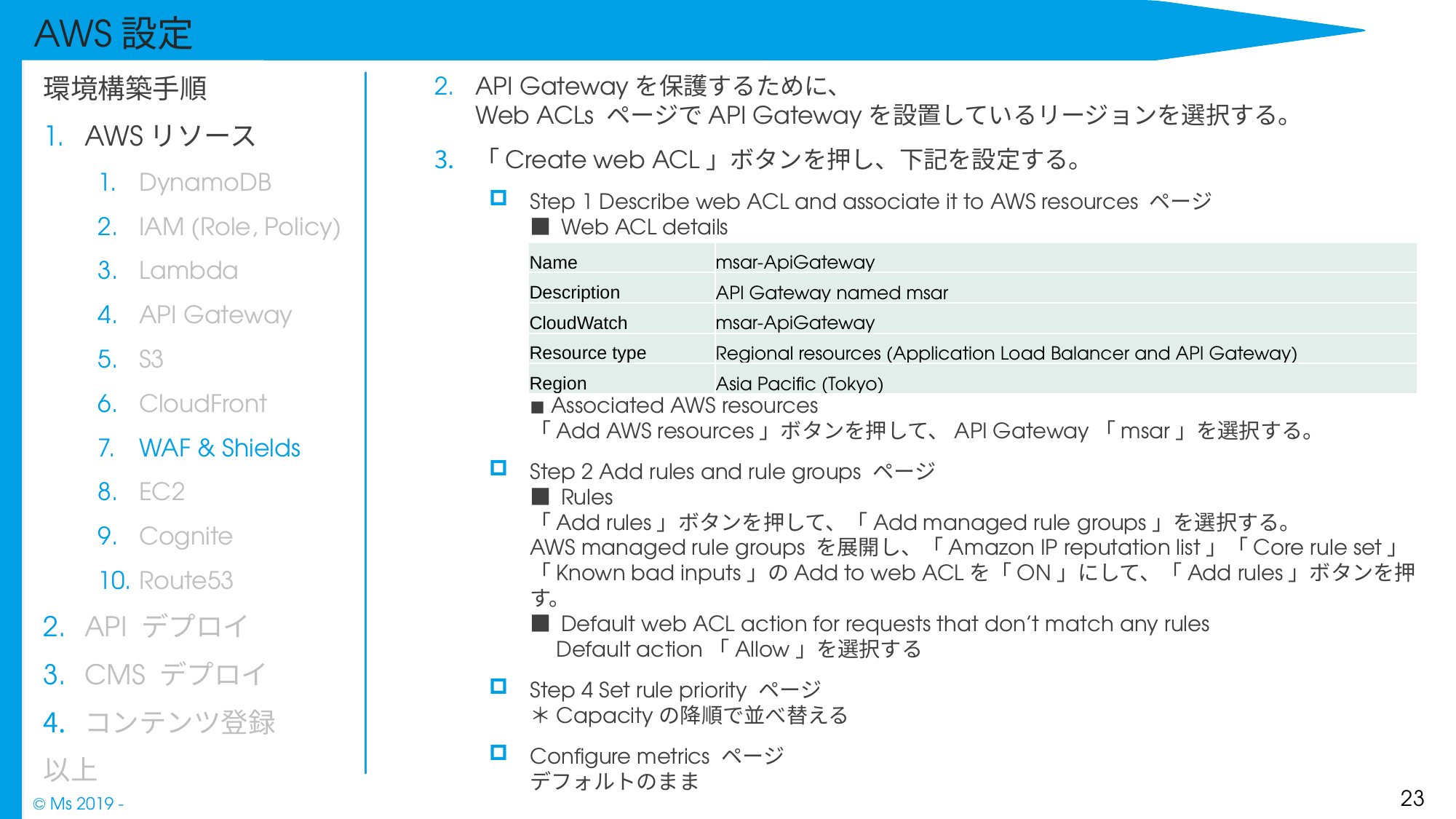

# AWS設定
API Gatewayを保護するために、
Web ACLs ページでAPI Gatewayを設置しているリージョンを選択する。
「Create web ACL」ボタンを押し、下記を設定する。
Step 1 Describe web ACL and associate it to AWS resources ページ
■ Web ACL details
■ Associated AWS resources
「Add AWS resources」ボタンを押して、API Gateway「msar」を選択する。
Step 2 Add rules and rule groups ページ
■ Rules
「Add rules」ボタンを押して、「Add managed rule groups」を選択する。
AWS managed rule groups を展開し、「Amazon IP reputation list」「Core rule set」「Known bad inputs」のAdd to web ACLを「ON」にして、「Add rules」ボタンを押す。
■ Default web ACL action for requests that don’t match any rules
　Default action「Allow」を選択する
Step 4 Set rule priority ページ
＊Capacityの降順で並べ替える
Configure metrics ページ
デフォルトのまま
環境構築手順
AWSリソース
DynamoDB
IAM (Role, Policy)
Lambda
API Gateway
S3
CloudFront
WAF & Shields
EC2
Cognite
Route53
API デプロイ
CMS デプロイ
コンテンツ登録
以上
| Name | msar-ApiGateway |
| --- | --- |
| Description | API Gateway named msar |
| CloudWatch | msar-ApiGateway |
| Resource type | Regional resources (Application Load Balancer and API Gateway) |
| Region | Asia Pacific (Tokyo) |
23